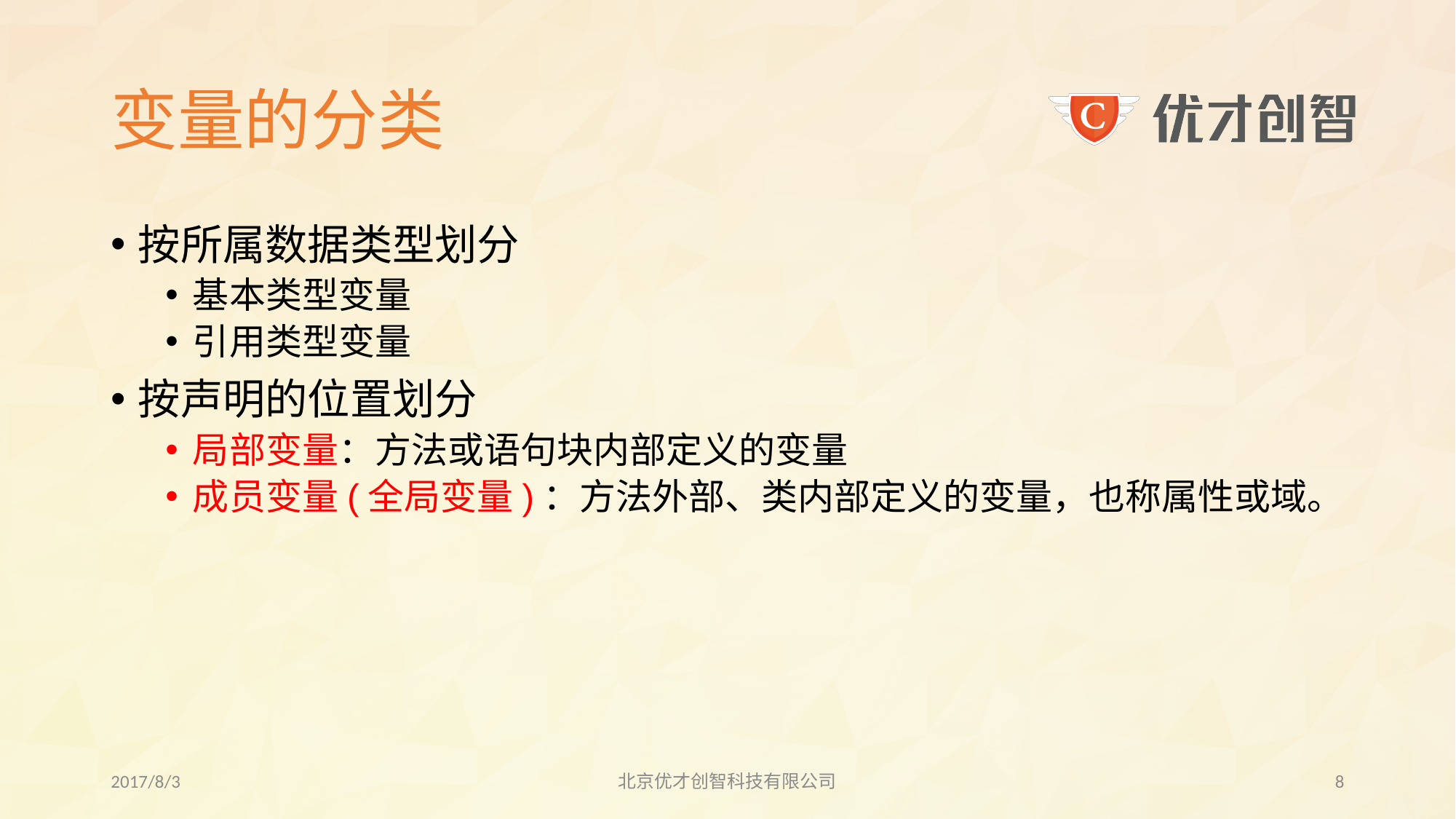

# 变量的分类
按所属数据类型划分
基本类型变量
引用类型变量
按声明的位置划分
局部变量：方法或语句块内部定义的变量
成员变量(全局变量)：方法外部、类内部定义的变量，也称属性或域。
2017/8/3
北京优才创智科技有限公司
8